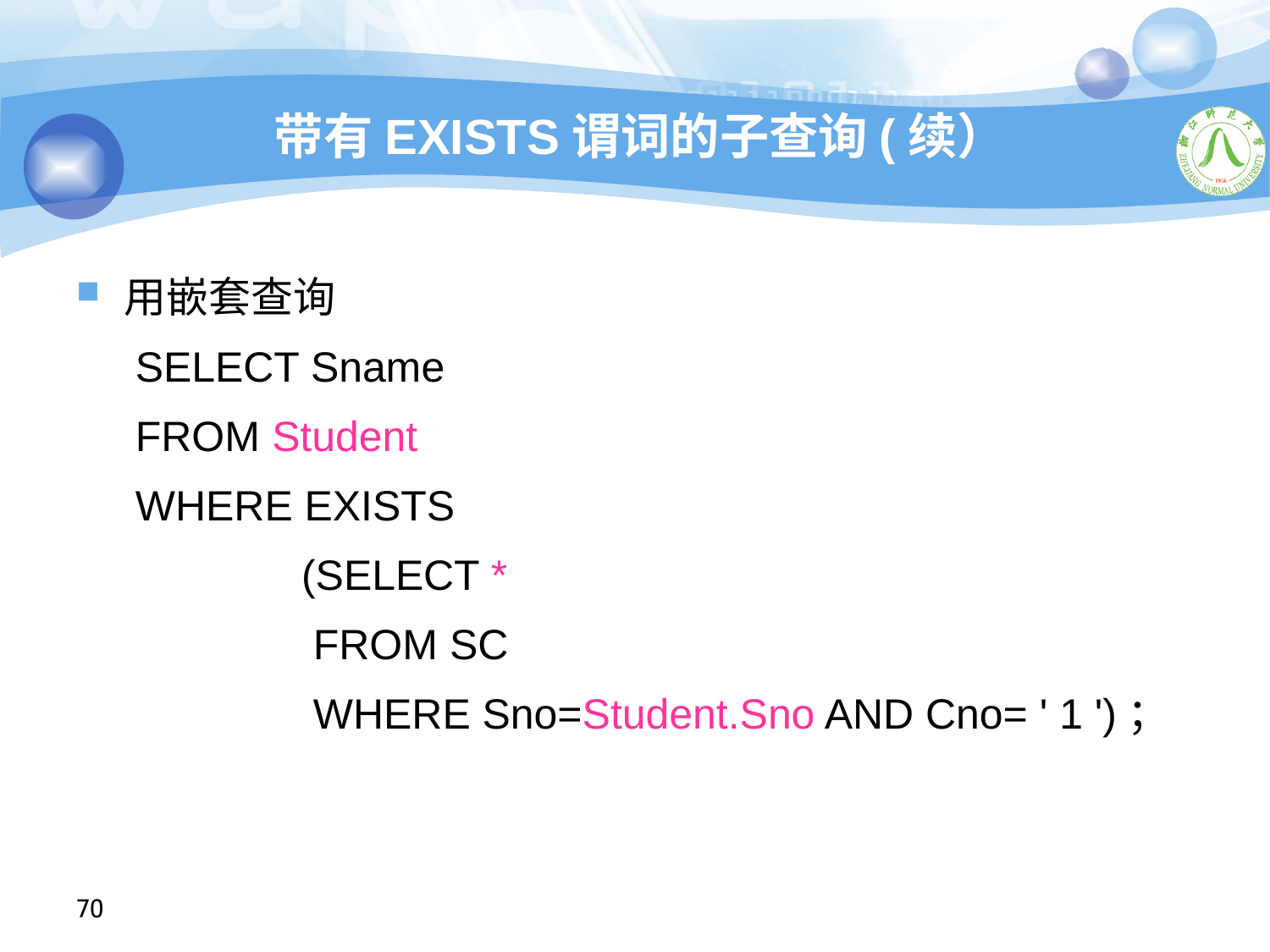

# 带有EXISTS谓词的子查询(续）
用嵌套查询
     SELECT Sname
     FROM Student
     WHERE EXISTS
                   (SELECT *
                    FROM SC
                    WHERE Sno=Student.Sno AND Cno= ' 1 ')；

70